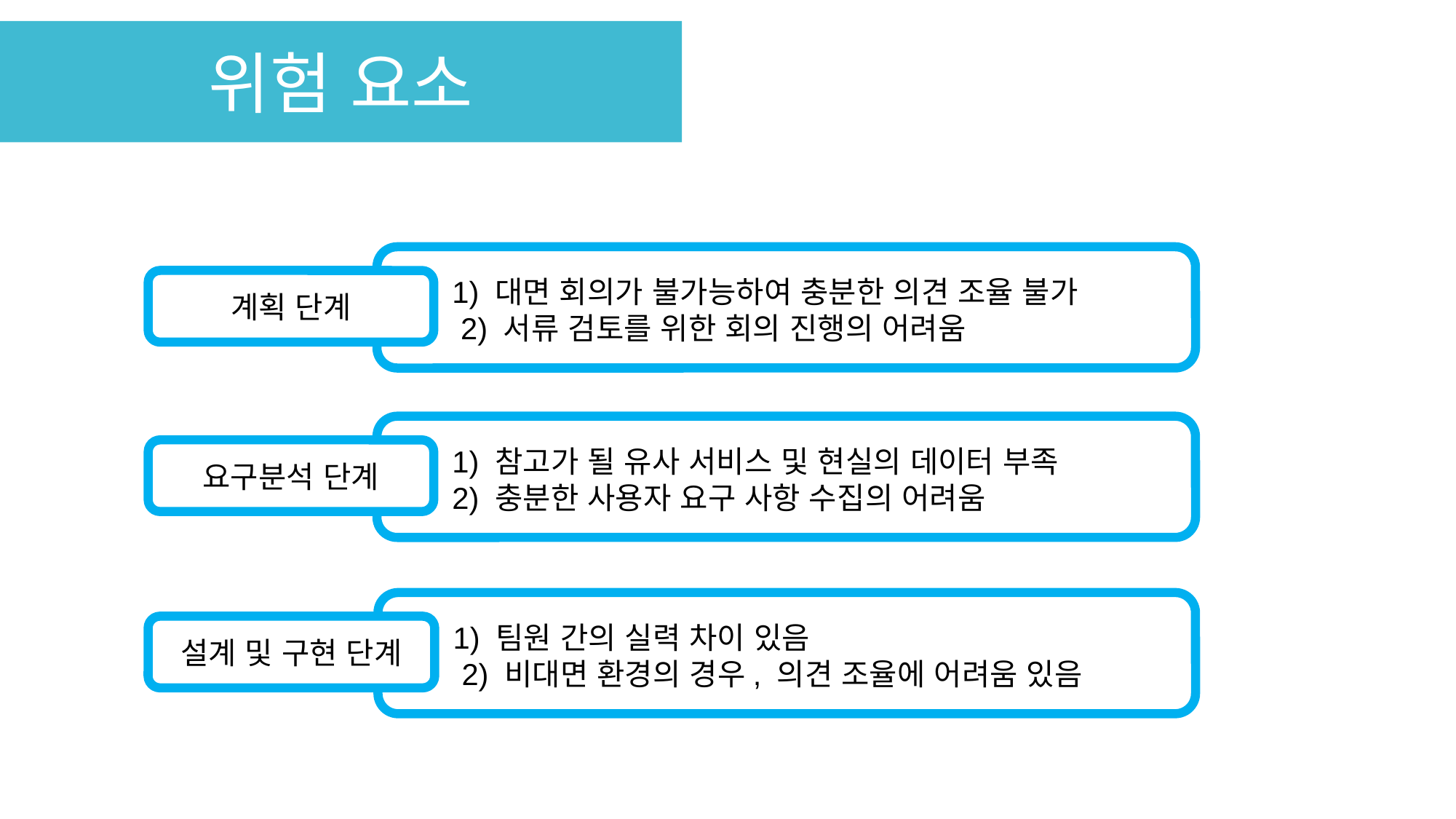

위험 요소
       1) 대면 회의가 불가능하여 충분한 의견 조율 불가
       2) 서류 검토를 위한 회의 진행의 어려움

계획 단계
       1) 참고가 될 유사 서비스 및 현실의 데이터 부족
       2) 충분한 사용자 요구 사항 수집의 어려움

요구분석 단계
       1) 팀원 간의 실력 차이 있음
       2) 비대면 환경의 경우, 의견 조율에 어려움 있음

설계 및 구현 단계